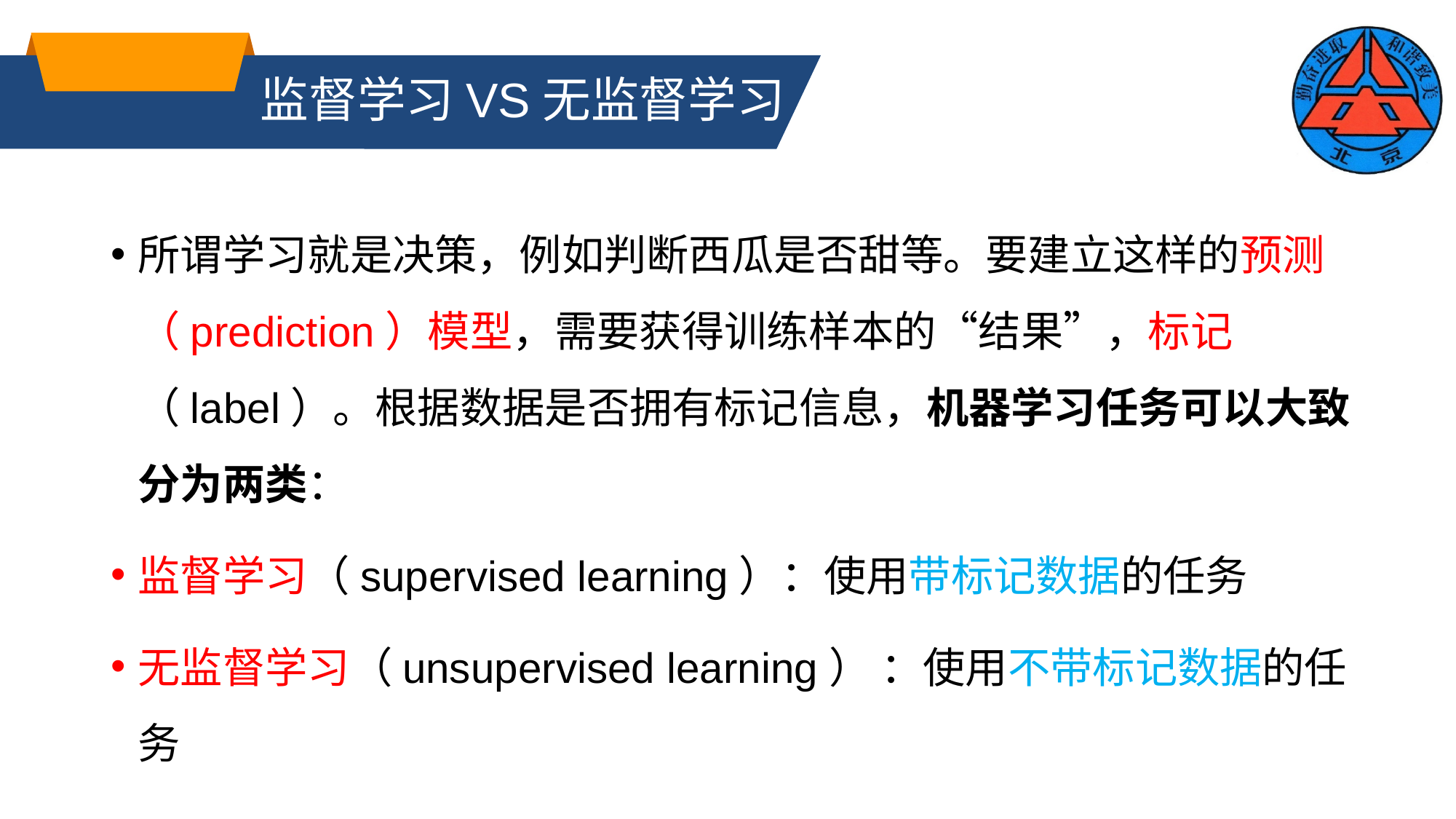

# 监督学习VS无监督学习
所谓学习就是决策，例如判断西瓜是否甜等。要建立这样的预测（prediction）模型，需要获得训练样本的“结果”，标记（label）。根据数据是否拥有标记信息，机器学习任务可以大致分为两类：
监督学习（supervised learning）：使用带标记数据的任务
无监督学习（unsupervised learning） ：使用不带标记数据的任务